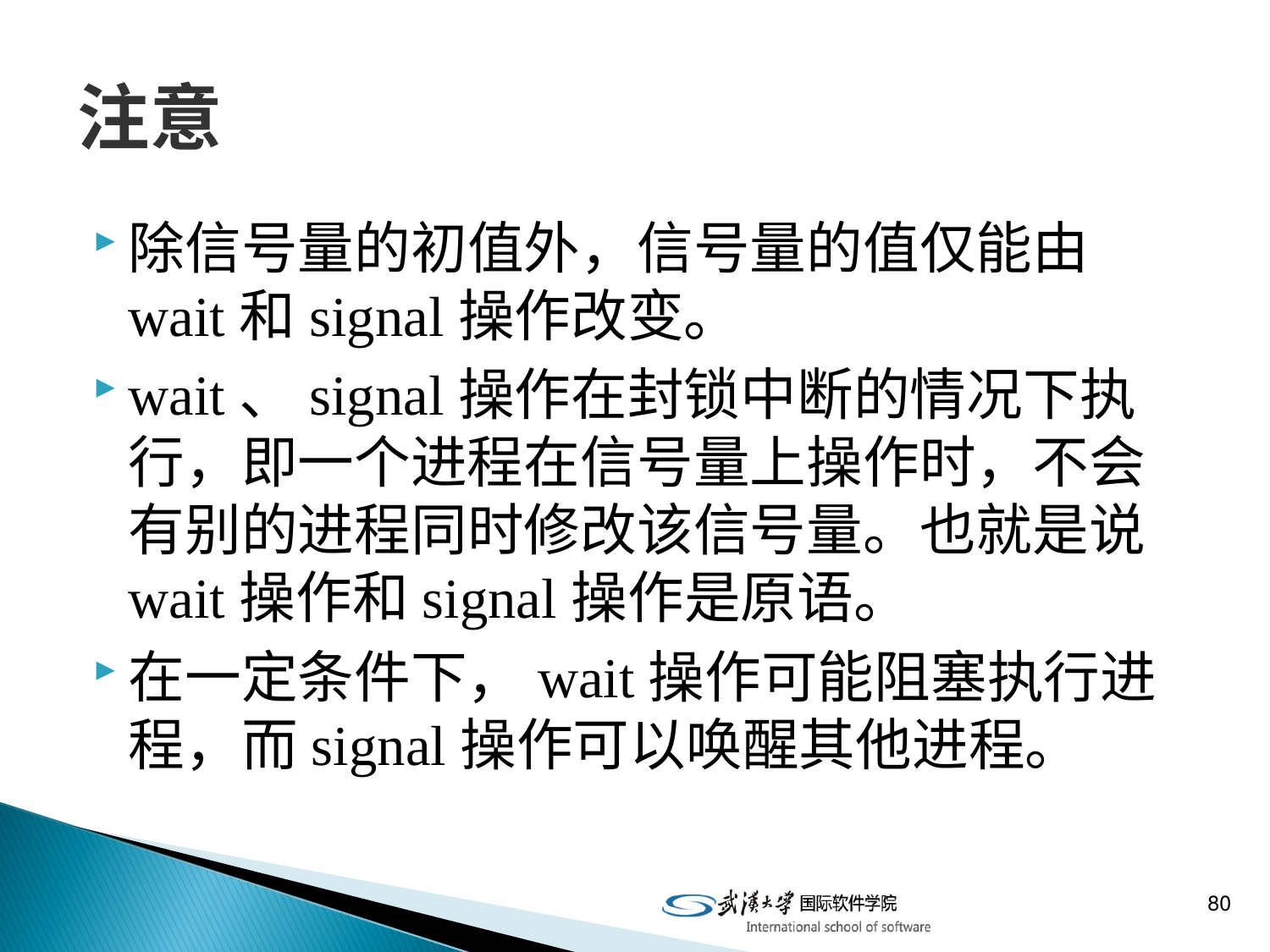

# 注意
除信号量的初值外，信号量的值仅能由wait和signal操作改变。
wait、signal操作在封锁中断的情况下执行，即一个进程在信号量上操作时，不会有别的进程同时修改该信号量。也就是说wait操作和signal操作是原语。
在一定条件下，wait操作可能阻塞执行进程，而signal操作可以唤醒其他进程。